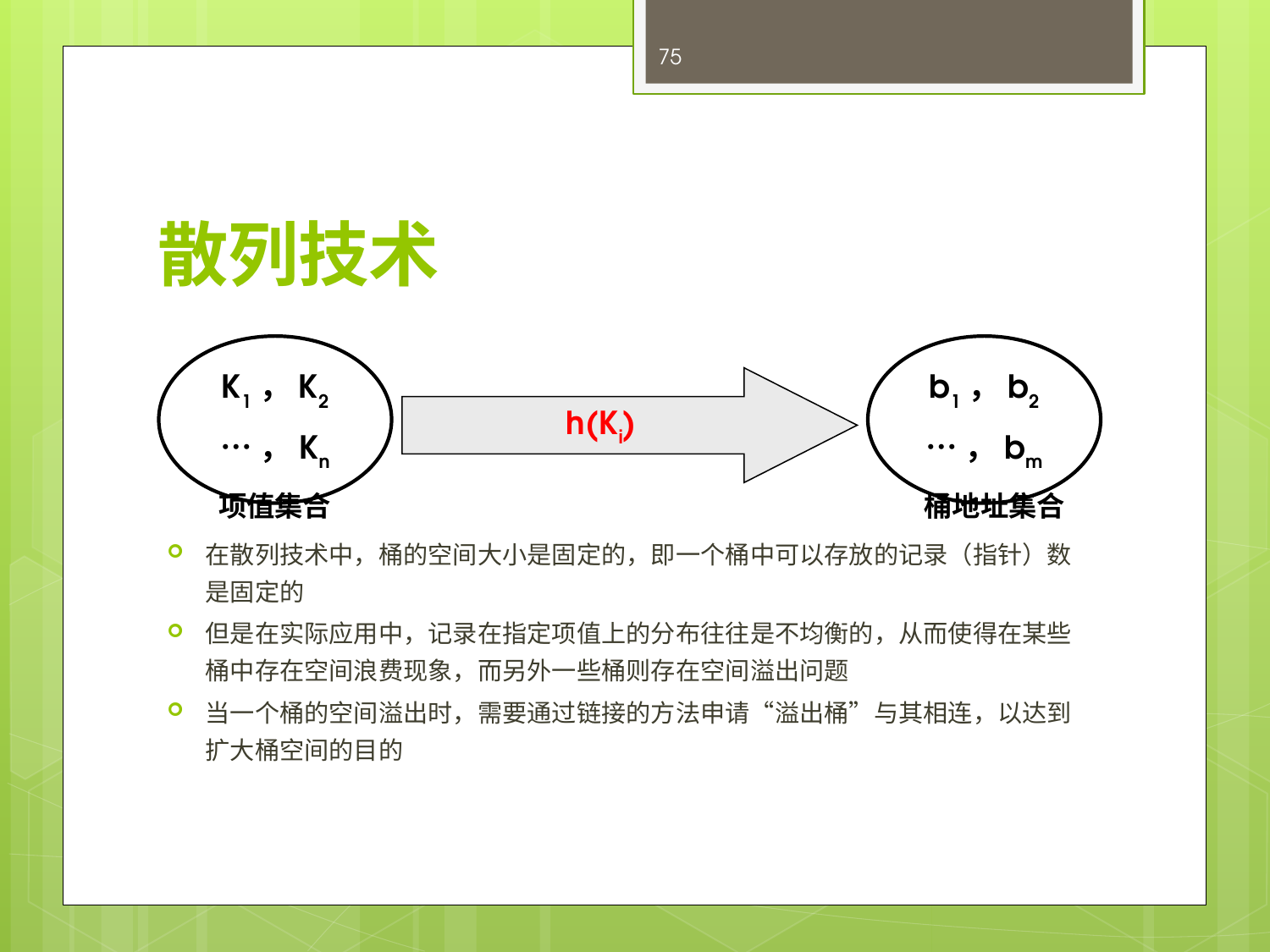

75
# 散列技术

在散列技术中，桶的空间大小是固定的，即一个桶中可以存放的记录（指针）数是固定的
但是在实际应用中，记录在指定项值上的分布往往是不均衡的，从而使得在某些桶中存在空间浪费现象，而另外一些桶则存在空间溢出问题
当一个桶的空间溢出时，需要通过链接的方法申请“溢出桶”与其相连，以达到扩大桶空间的目的
K1，K2
…，Kn
b1，b2
…，bm
h(Ki)
项值集合
桶地址集合